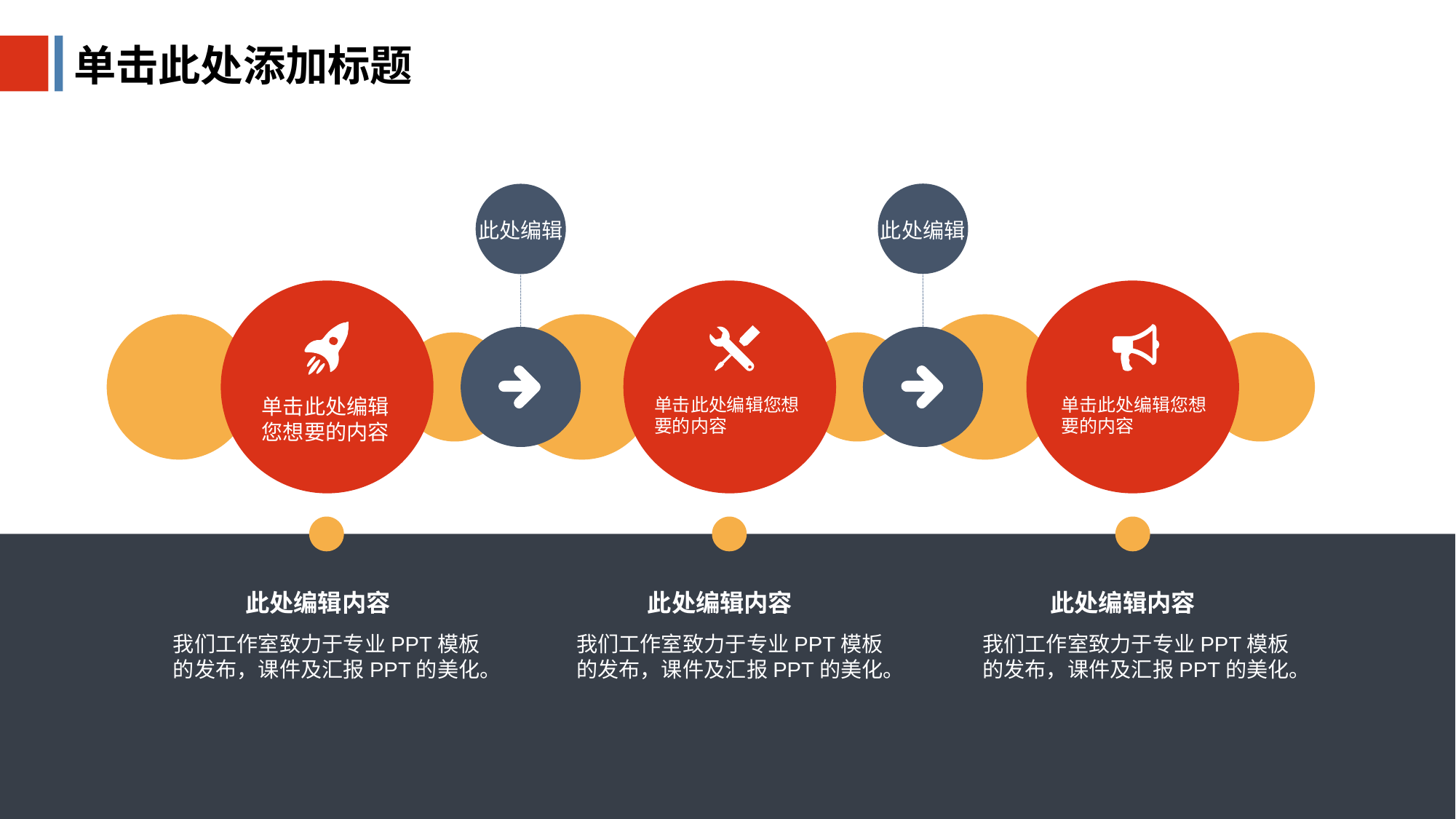

单击此处添加标题

此处编辑
此处编辑

单击此处编辑您想要的内容
单击此处编辑您想要的内容
单击此处编辑您想要的内容

此处编辑内容
此处编辑内容
此处编辑内容
我们工作室致力于专业PPT模板的发布，课件及汇报PPT的美化。
我们工作室致力于专业PPT模板的发布，课件及汇报PPT的美化。
我们工作室致力于专业PPT模板的发布，课件及汇报PPT的美化。